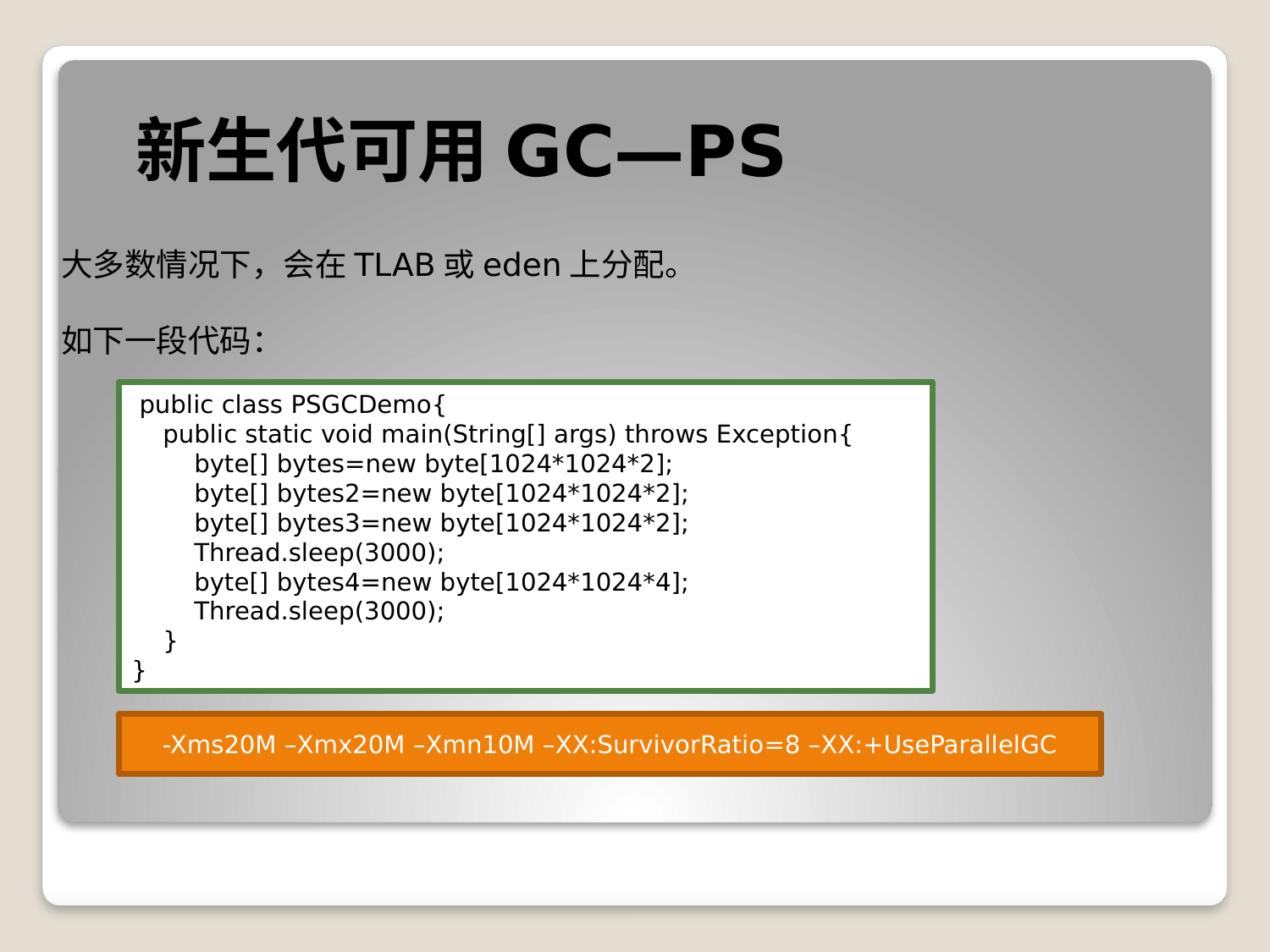

新生代可用GC—PS
大多数情况下，会在TLAB或eden上分配。

如下一段代码：
 public class PSGCDemo{
    public static void main(String[] args) throws Exception{
        byte[] bytes=new byte[1024*1024*2];
        byte[] bytes2=new byte[1024*1024*2];
        byte[] bytes3=new byte[1024*1024*2];
        Thread.sleep(3000);
        byte[] bytes4=new byte[1024*1024*4];
        Thread.sleep(3000);
    }
}
-Xms20M –Xmx20M –Xmn10M –XX:SurvivorRatio=8 –XX:+UseParallelGC